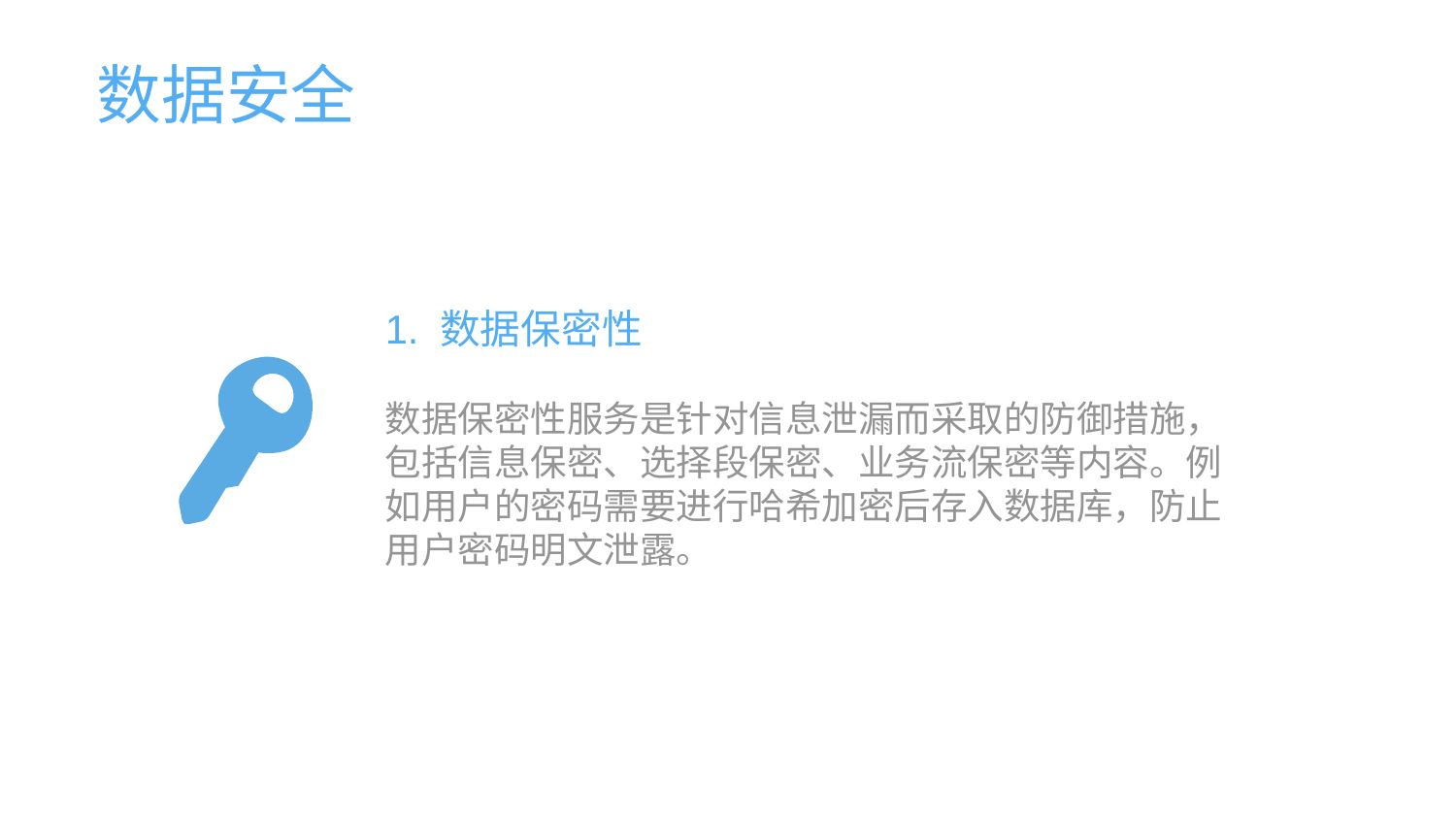

数据安全
1. 数据保密性

数据保密性服务是针对信息泄漏而采取的防御措施，包括信息保密、选择段保密、业务流保密等内容。例如用户的密码需要进行哈希加密后存入数据库，防止用户密码明文泄露。